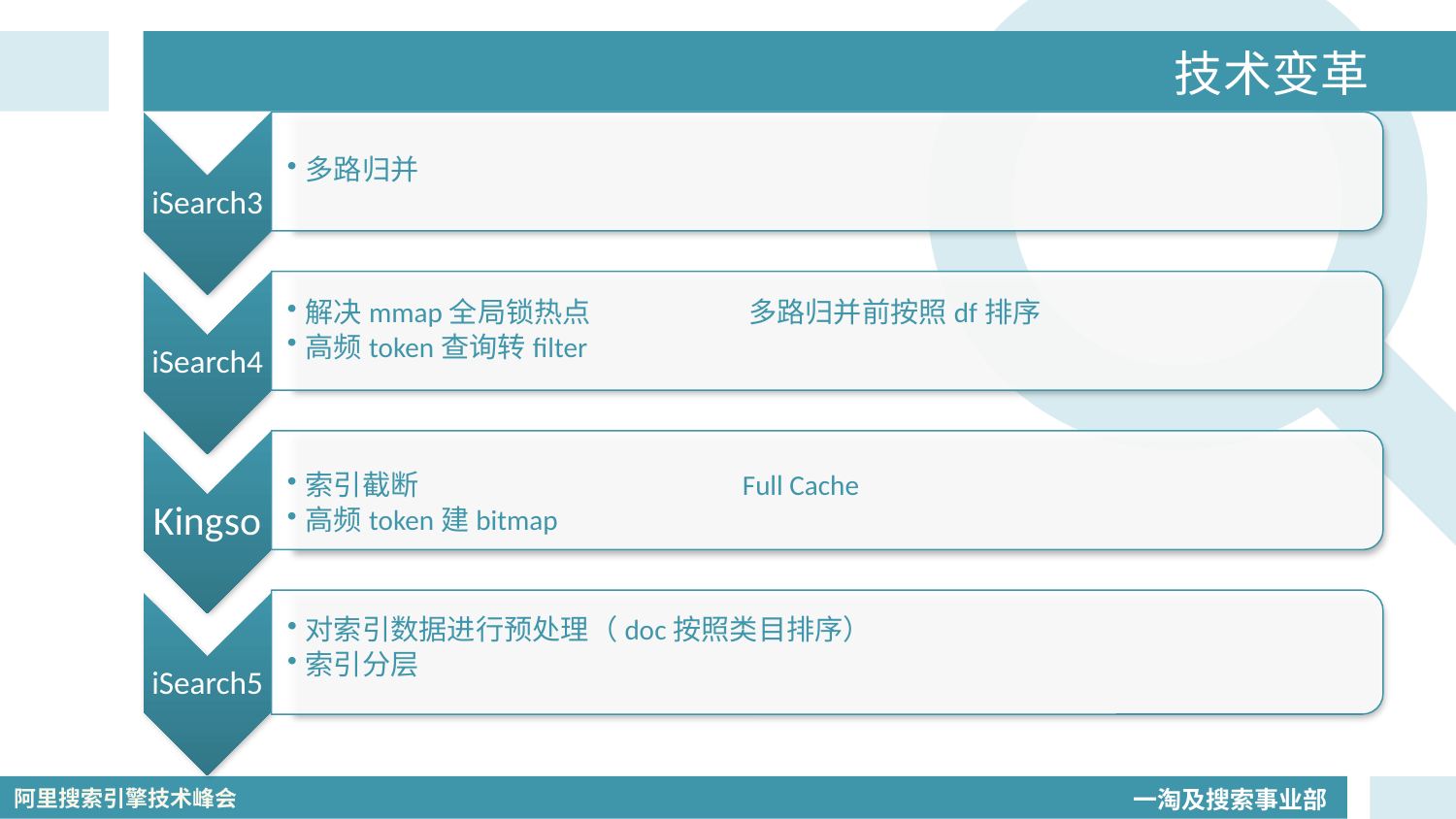

# 技术变革
iSearch3
多路归并
iSearch4
解决mmap全局锁热点		 多路归并前按照df排序
高频token查询转filter
Kingso

索引截断			Full Cache
高频token建bitmap
iSearch5

对索引数据进行预处理（doc按照类目排序）
索引分层